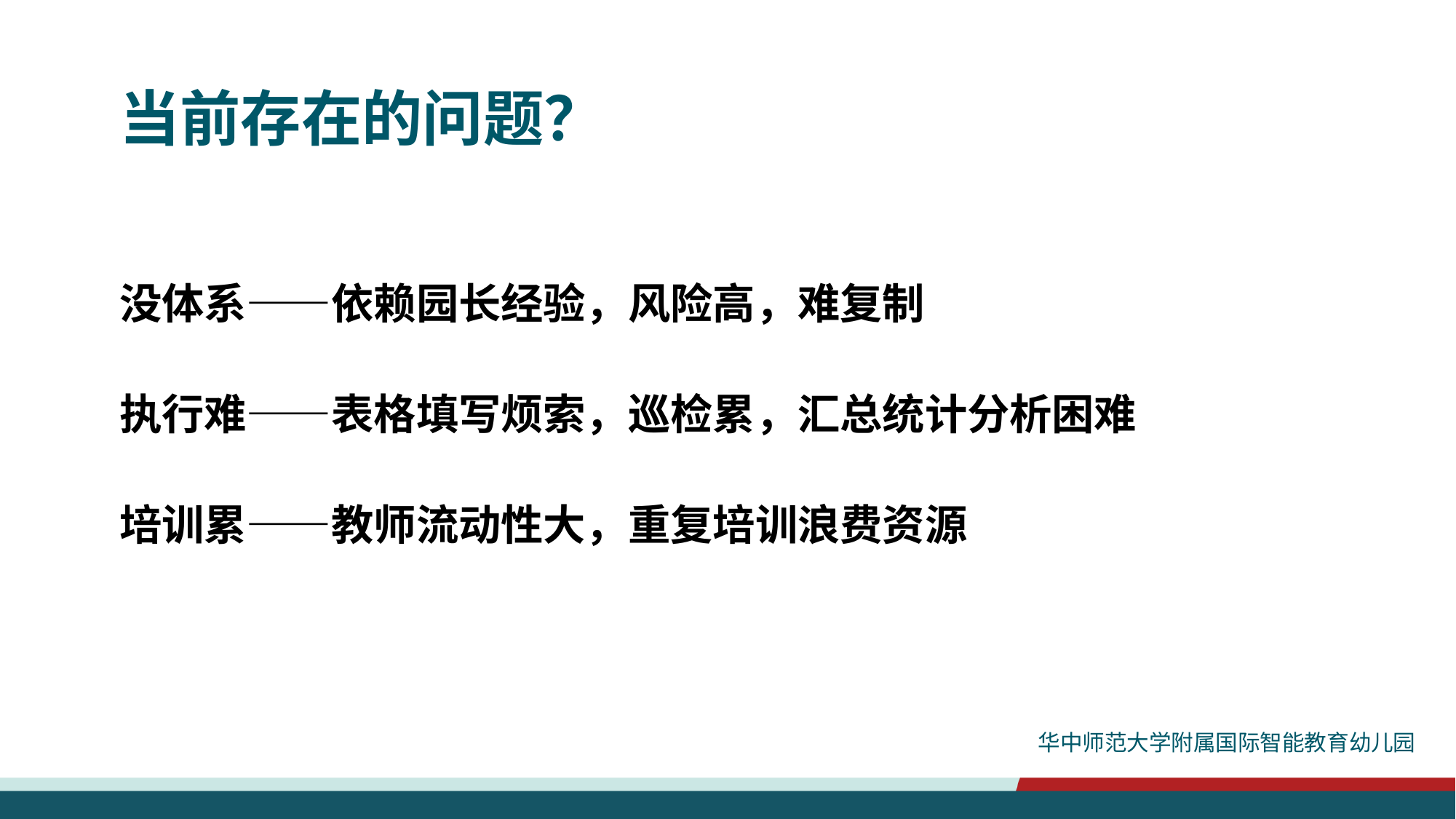

# 当前存在的问题？
没体系——依赖园长经验，风险高，难复制
执行难——表格填写烦索，巡检累，汇总统计分析困难
培训累——教师流动性大，重复培训浪费资源